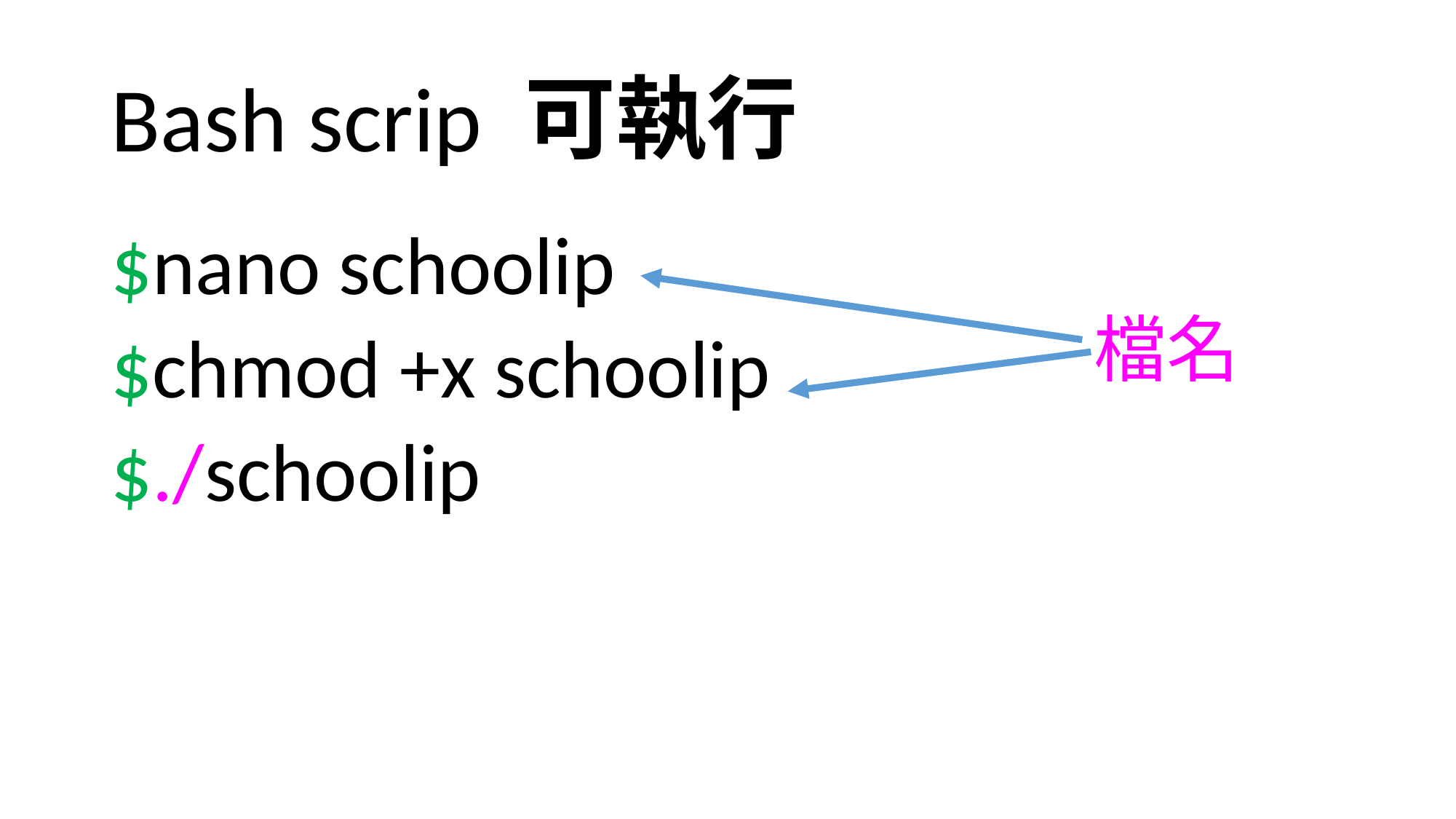

# Bash scrip 可執行
$nano schoolip
$chmod +x schoolip
$./schoolip
檔名